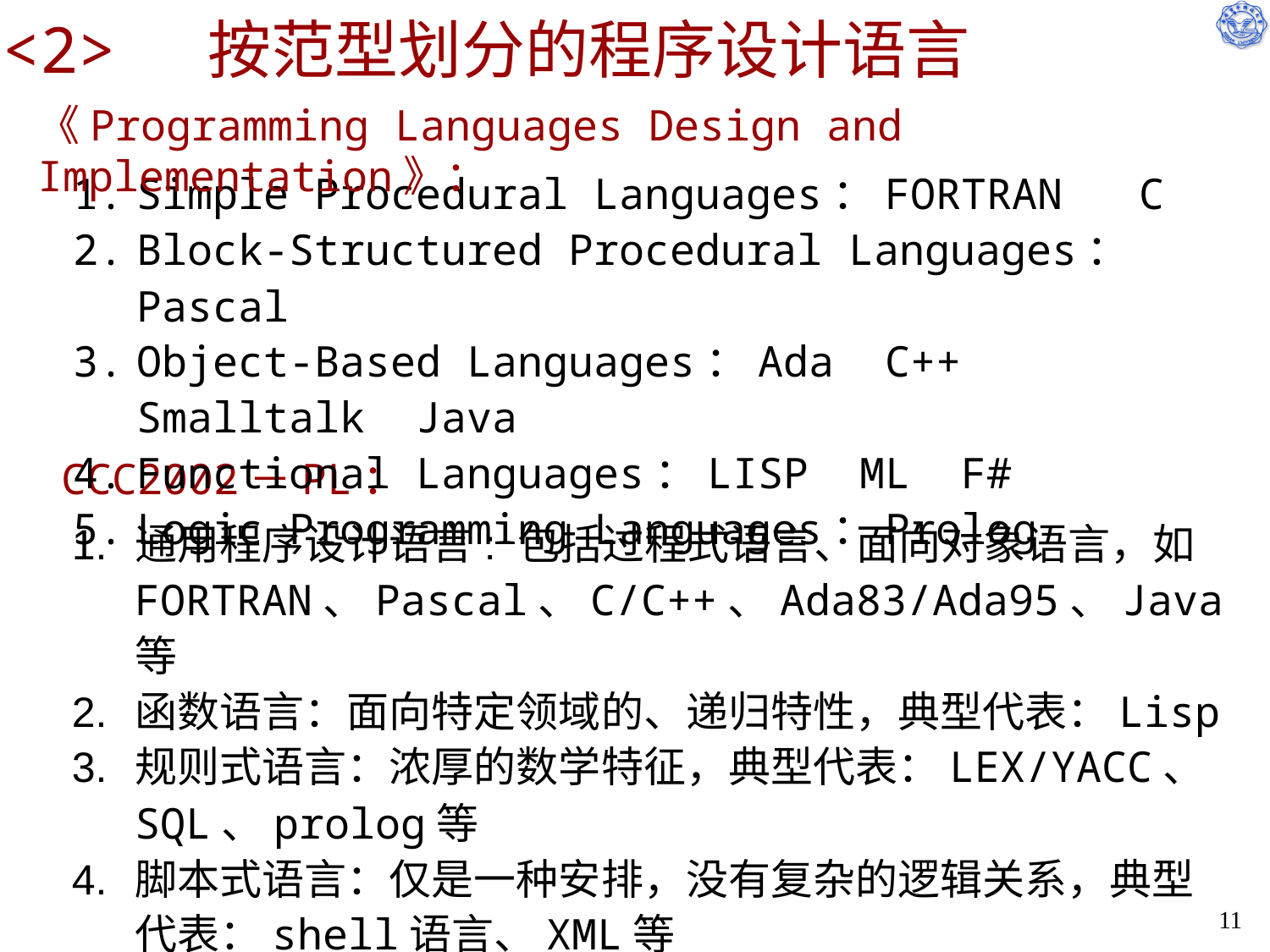

# <2>  按范型划分的程序设计语言
《Programming Languages Design and Implementation》：
Simple Procedural Languages：FORTRAN   C
Block-Structured Procedural Languages：Pascal
Object-Based Languages：Ada  C++  Smalltalk  Java
Functional Languages：LISP  ML  F#
Logic Programming Languages：Prolog
CCC2002－PL：
通用程序设计语言: 包括过程式语言、面向对象语言，如FORTRAN、Pascal、C/C++、Ada83/Ada95、Java等
函数语言：面向特定领域的、递归特性，典型代表：Lisp
规则式语言：浓厚的数学特征，典型代表：LEX/YACC、SQL、prolog等
脚本式语言：仅是一种安排，没有复杂的逻辑关系，典型代表：shell语言、XML等
11